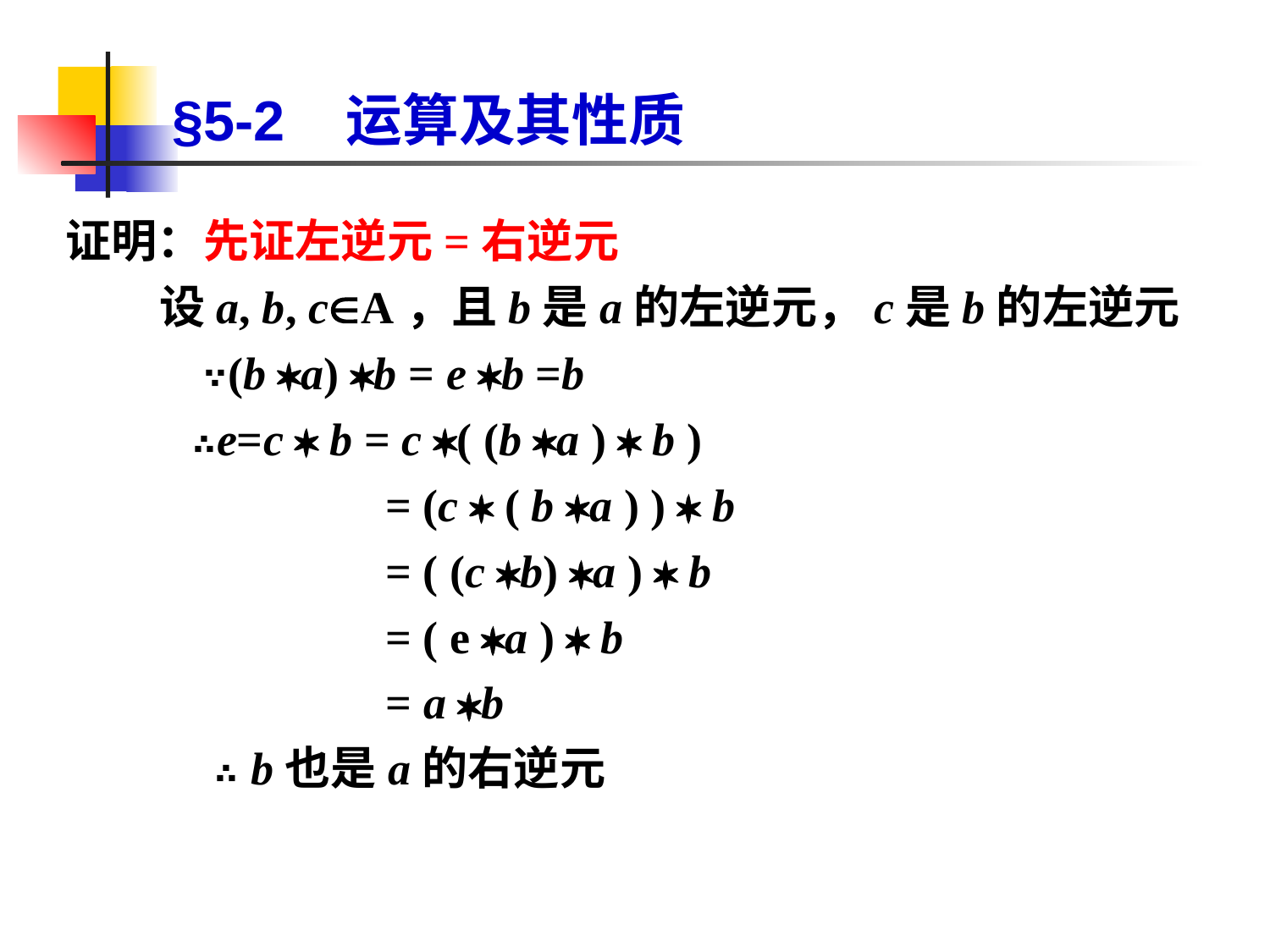

# §5-2   运算及其性质
证明：先证左逆元=右逆元
        设a, b, c∈A，且b是a的左逆元，c是b的左逆元
            ∵(b ∗a) ∗b = e ∗b =b
           ∴e=c ∗ b = c ∗( (b ∗a ) ∗ b )
                            = (c ∗ ( b ∗a ) ) ∗ b
                            = ( (c ∗b) ∗a ) ∗ b
                            = ( e ∗a ) ∗ b
                            = a ∗b
             ∴ b也是a的右逆元
35